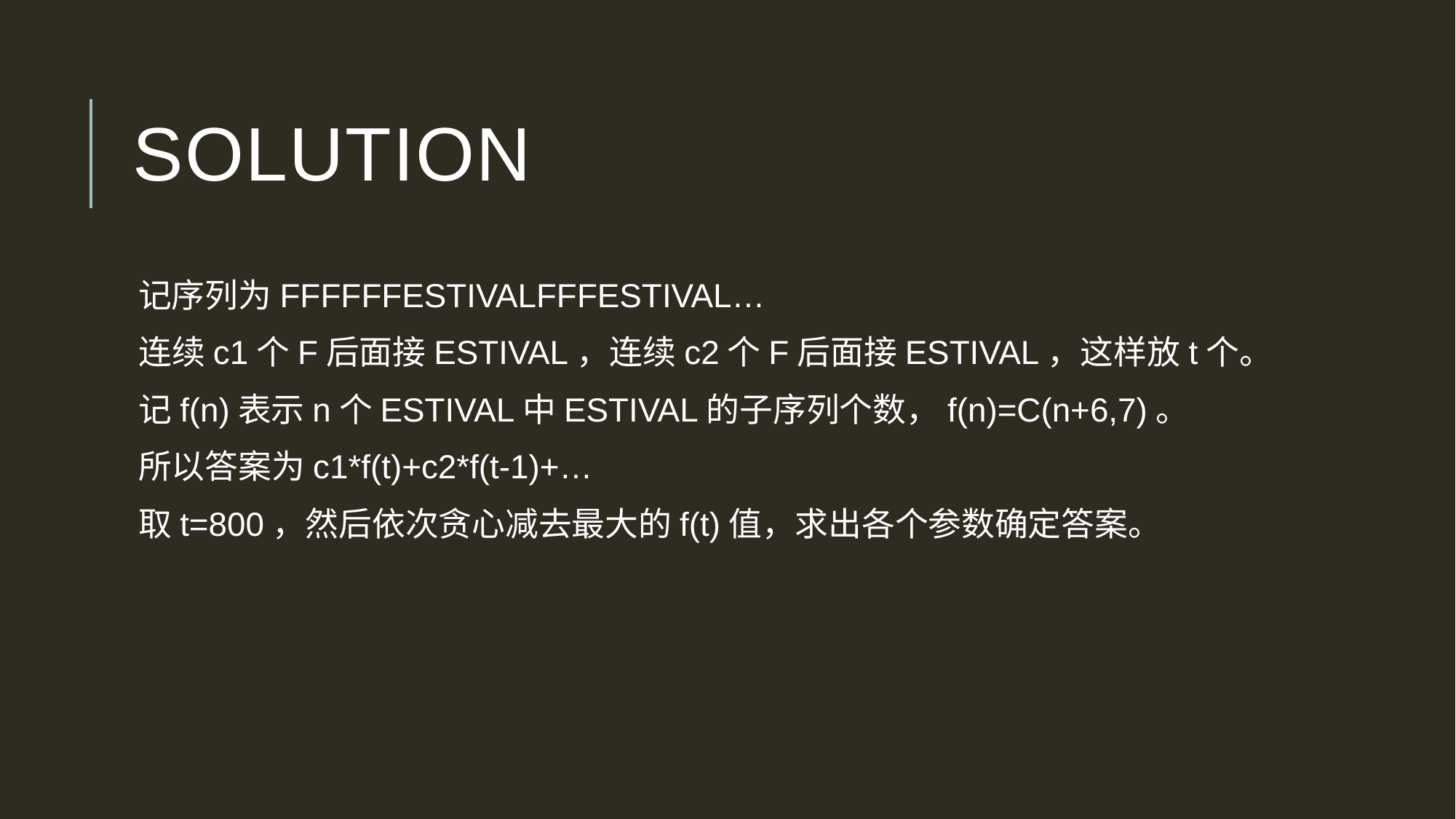

# Solution
记序列为FFFFFFESTIVALFFFESTIVAL…
连续c1个F后面接ESTIVAL，连续c2个F后面接ESTIVAL，这样放t个。
记f(n)表示n个ESTIVAL中ESTIVAL的子序列个数，f(n)=C(n+6,7)。
所以答案为c1*f(t)+c2*f(t-1)+…
取t=800，然后依次贪心减去最大的f(t)值，求出各个参数确定答案。